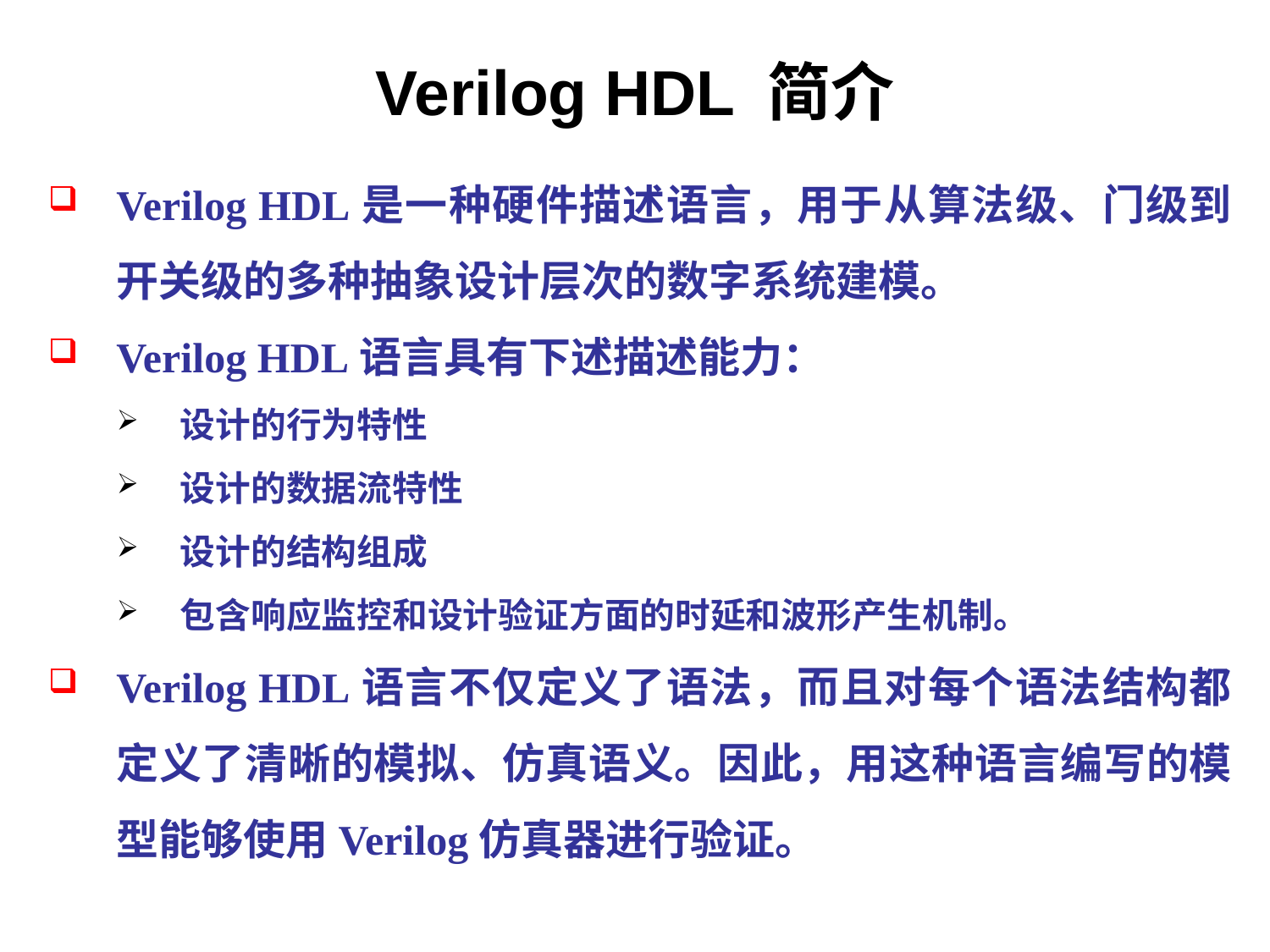

Verilog HDL 简介
Verilog HDL是一种硬件描述语言，用于从算法级、门级到开关级的多种抽象设计层次的数字系统建模。
Verilog HDL语言具有下述描述能力：
设计的行为特性
设计的数据流特性
设计的结构组成
包含响应监控和设计验证方面的时延和波形产生机制。
Verilog HDL语言不仅定义了语法，而且对每个语法结构都定义了清晰的模拟、仿真语义。因此，用这种语言编写的模型能够使用Verilog仿真器进行验证。
25